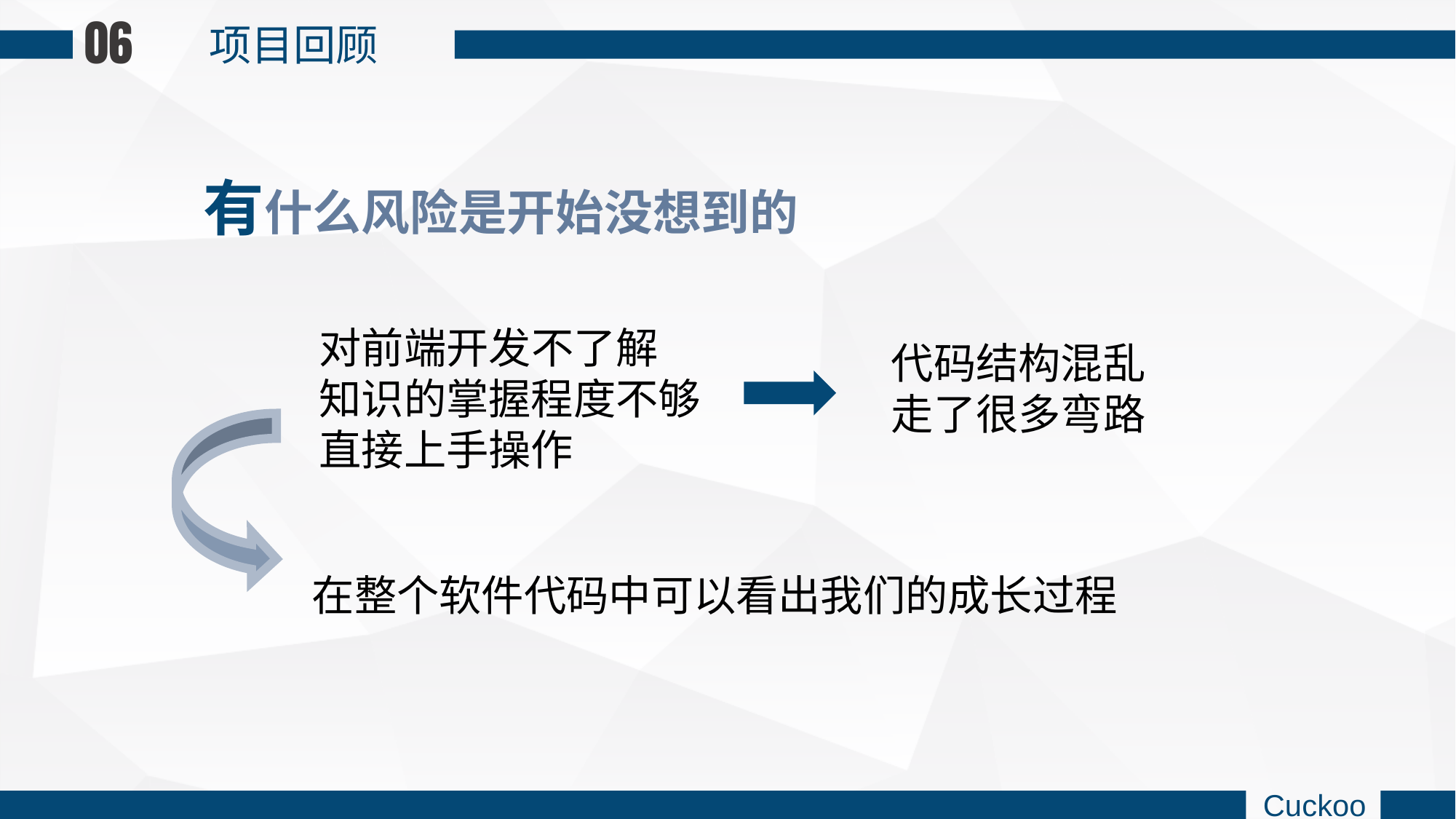

06
项目回顾

有什么风险是开始没想到的
对前端开发不了解
知识的掌握程度不够
直接上手操作
代码结构混乱
走了很多弯路

在整个软件代码中可以看出我们的成长过程
Cuckoo